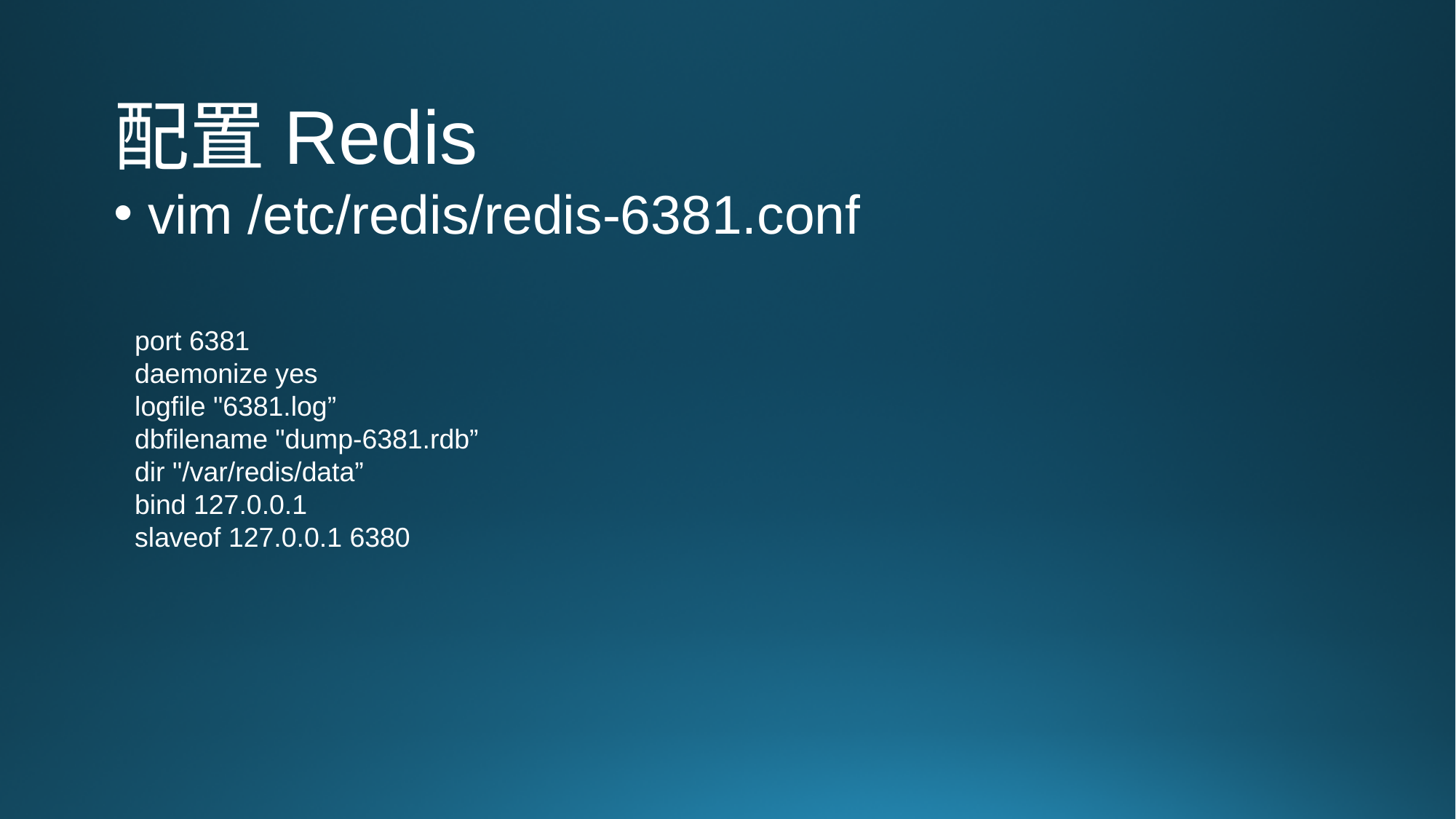

配置Redis
vim /etc/redis/redis-6381.conf

port 6381
daemonize yes
logfile "6381.log”
dbfilename "dump-6381.rdb”
dir "/var/redis/data”
bind 127.0.0.1
slaveof 127.0.0.1 6380